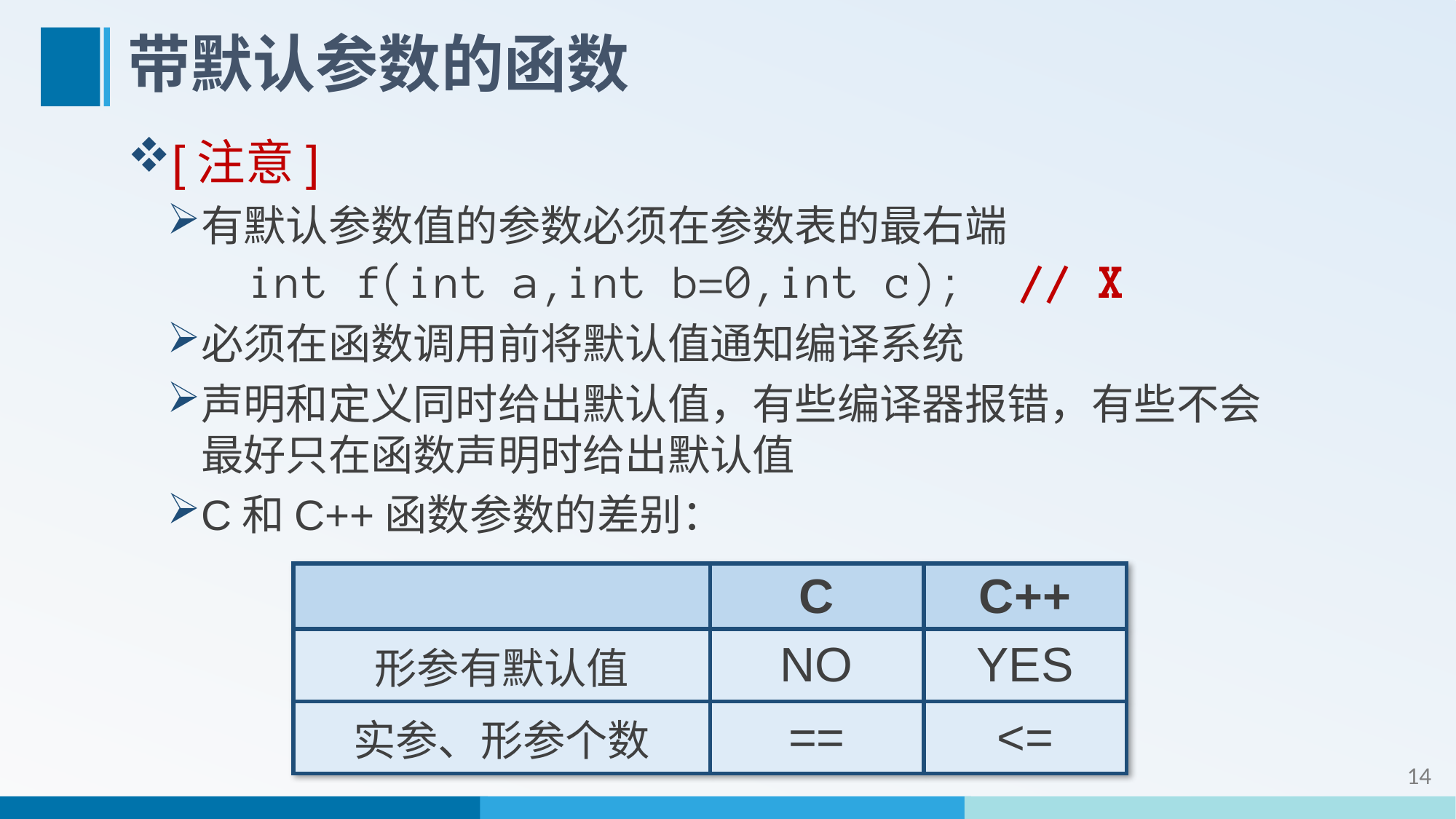

# 带默认参数的函数
[注意]
有默认参数值的参数必须在参数表的最右端
    int f(int a,int b=0,int c);  // X
必须在函数调用前将默认值通知编译系统
声明和定义同时给出默认值，有些编译器报错，有些不会
最好只在函数声明时给出默认值
C和C++函数参数的差别：
|  | C | C++ |
| --- | --- | --- |
| 形参有默认值 | NO | YES |
| 实参、形参个数 | == | <= |